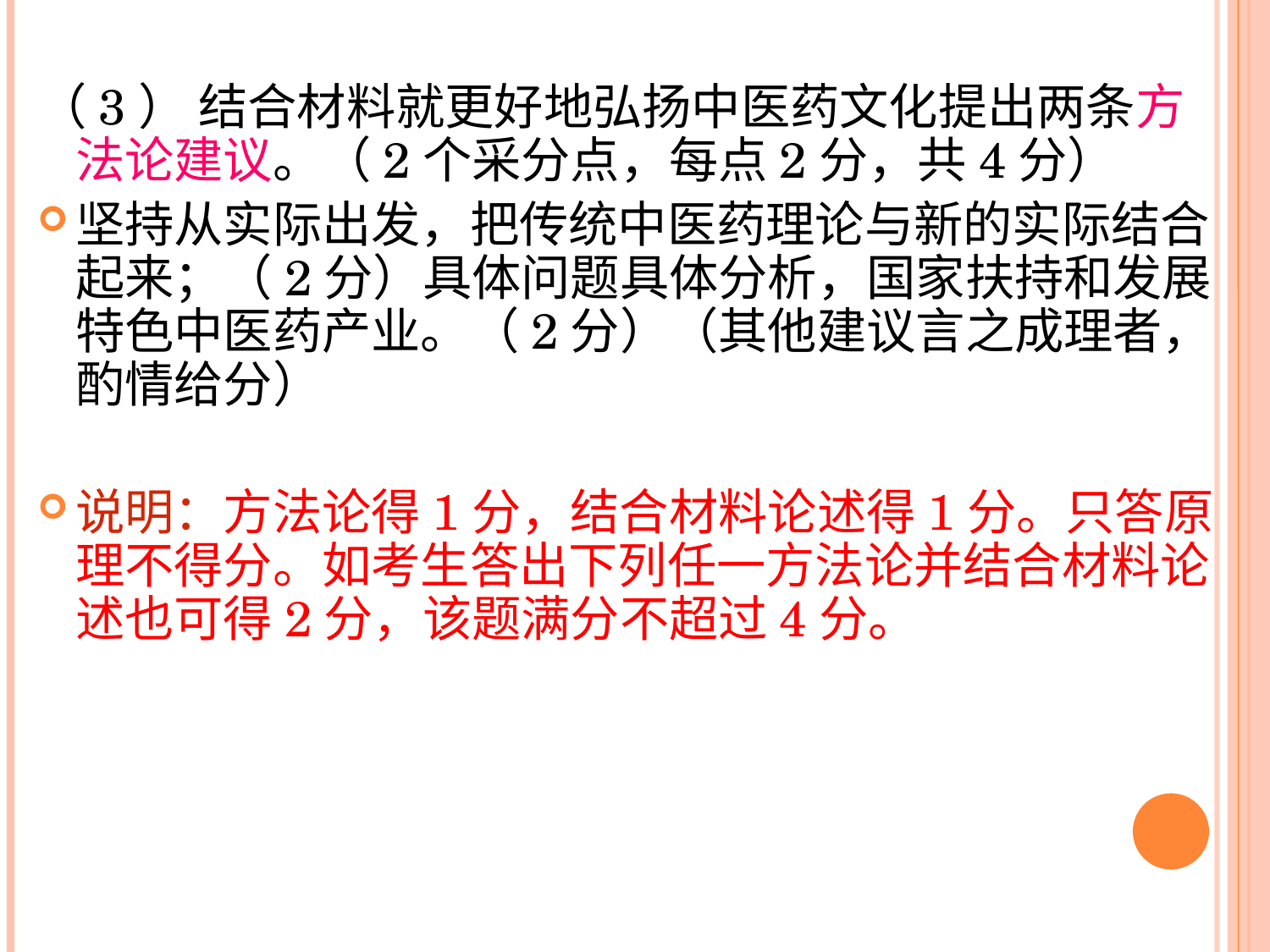

（3） 结合材料就更好地弘扬中医药文化提出两条方法论建议。（2个采分点，每点2分，共4分）
坚持从实际出发，把传统中医药理论与新的实际结合起来；（2分）具体问题具体分析，国家扶持和发展特色中医药产业。（2分）（其他建议言之成理者，酌情给分）

说明：方法论得1分，结合材料论述得1分。只答原理不得分。如考生答出下列任一方法论并结合材料论述也可得2分，该题满分不超过4分。